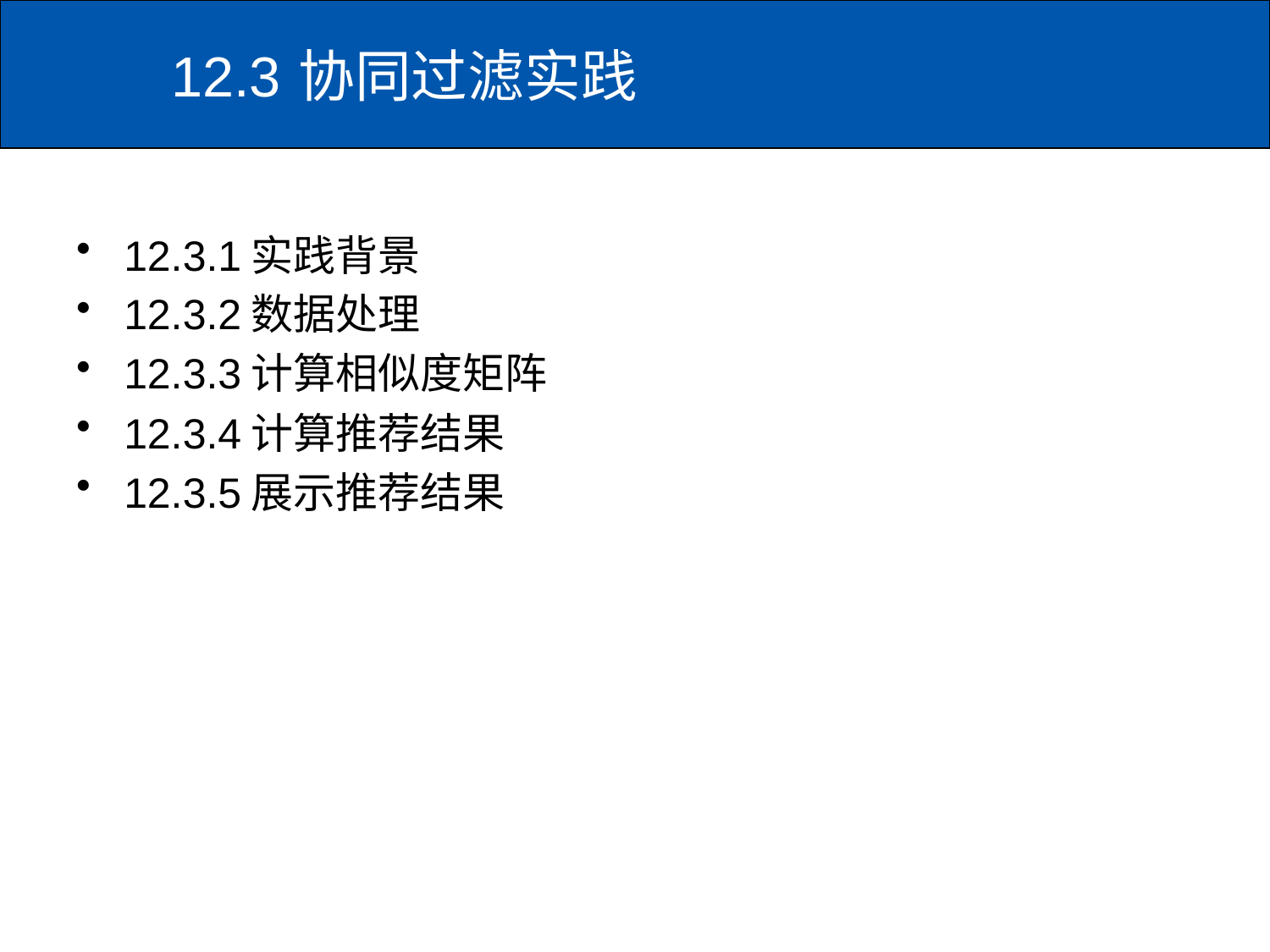

# 12.3	协同过滤实践
12.3.1	实践背景
12.3.2	数据处理
12.3.3	计算相似度矩阵
12.3.4	计算推荐结果
12.3.5	展示推荐结果